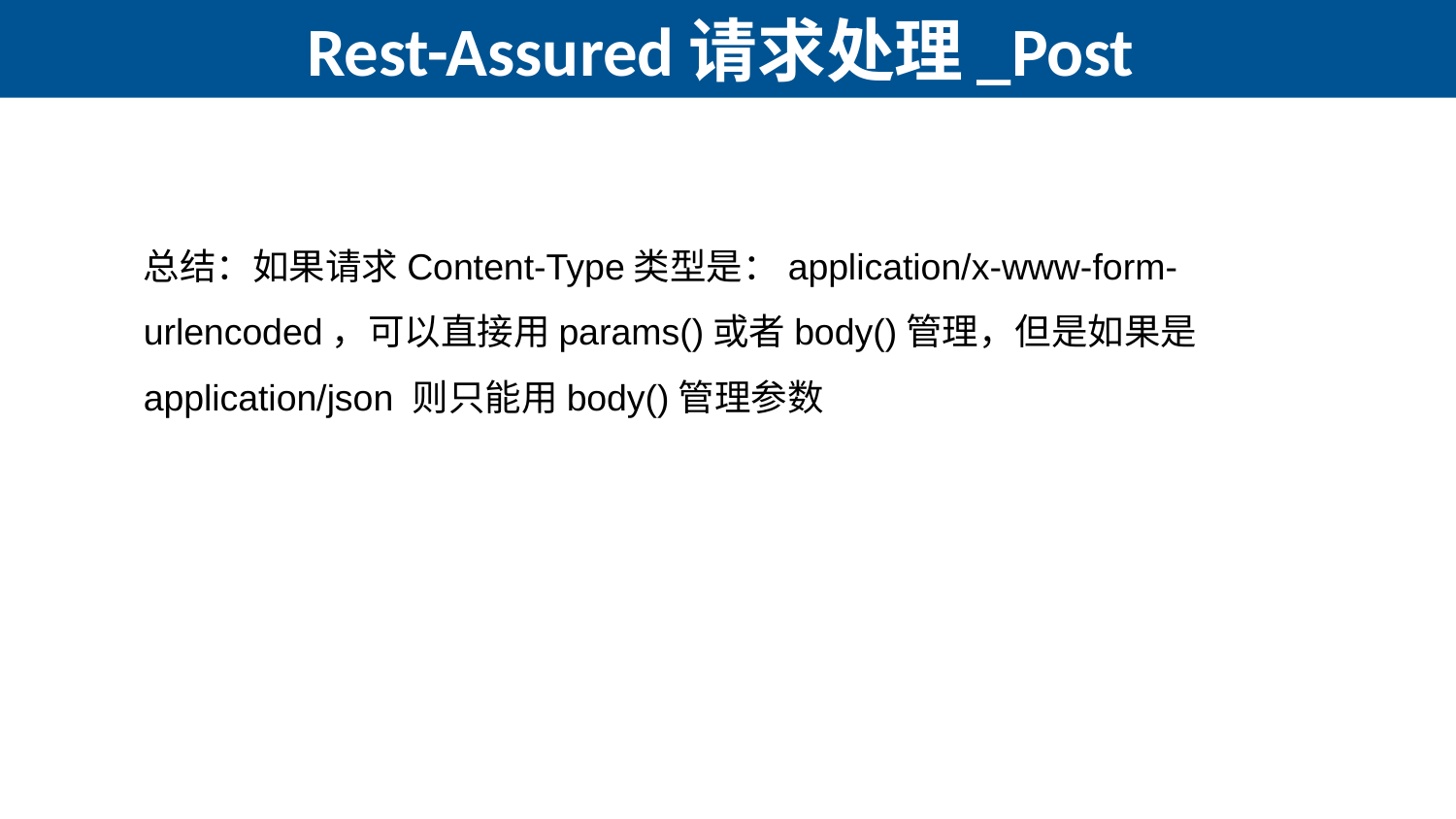

# Rest-Assured请求处理_Post
总结：如果请求Content-Type类型是：application/x-www-form-urlencoded，可以直接用params()或者body()管理，但是如果是application/json 则只能用body()管理参数